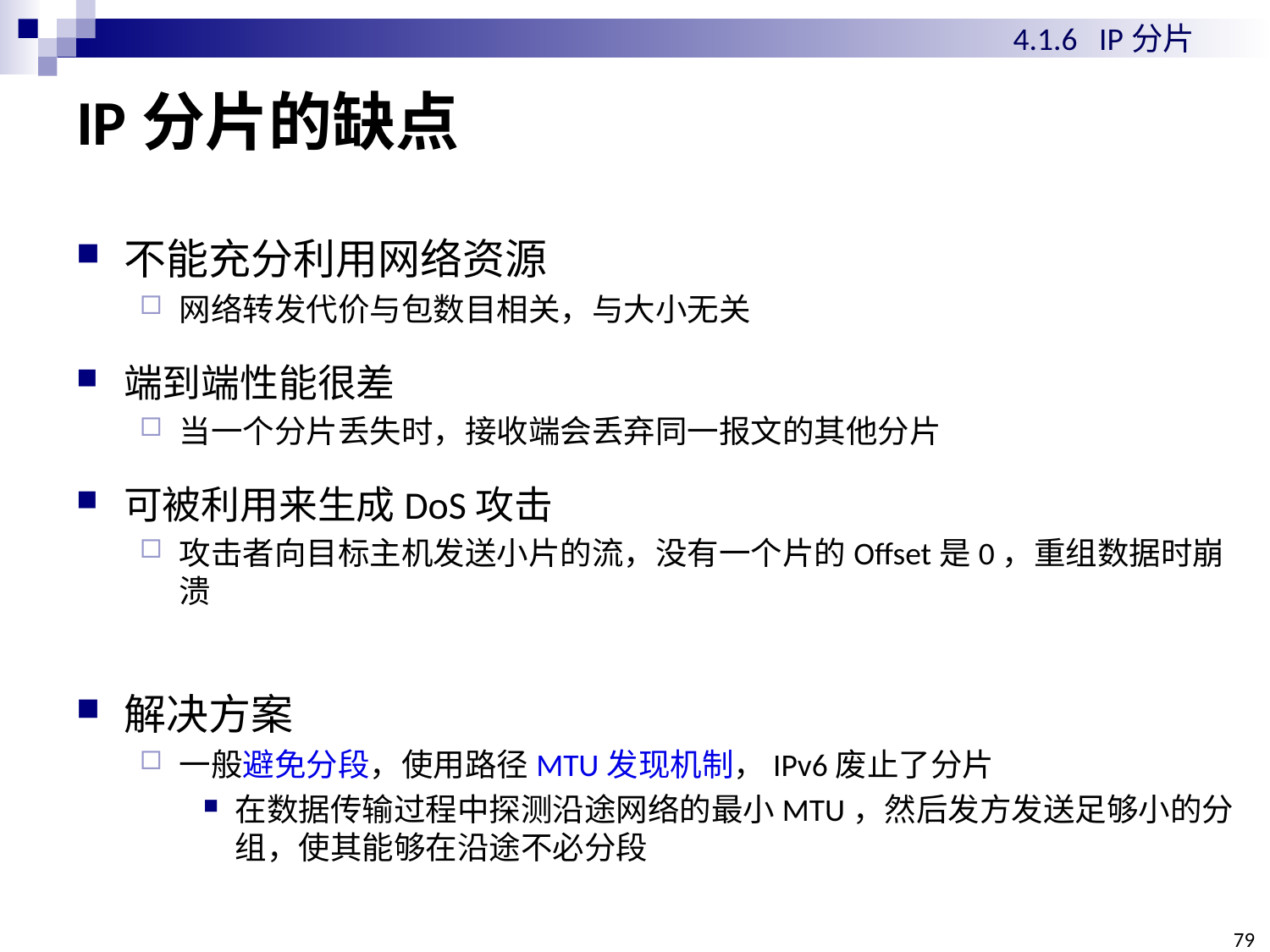

4.1.6   IP分片
# IP分片的缺点
不能充分利用网络资源
网络转发代价与包数目相关，与大小无关
端到端性能很差
当一个分片丢失时，接收端会丢弃同一报文的其他分片
可被利用来生成DoS攻击
攻击者向目标主机发送小片的流，没有一个片的Offset是0，重组数据时崩溃
解决方案
一般避免分段，使用路径MTU发现机制，IPv6废止了分片
在数据传输过程中探测沿途网络的最小MTU，然后发方发送足够小的分组，使其能够在沿途不必分段
79